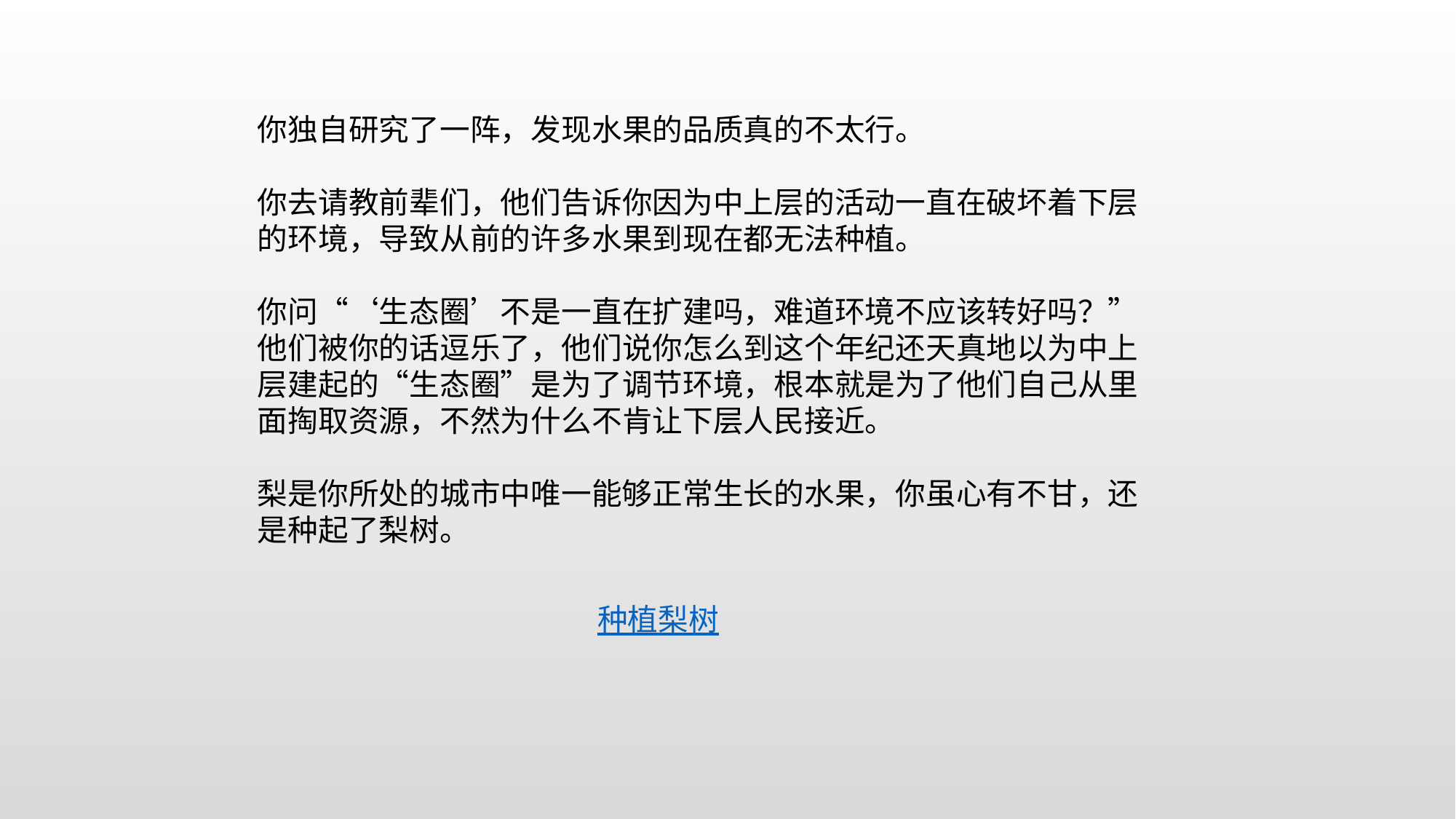

你独自研究了一阵，发现水果的品质真的不太行。

你去请教前辈们，他们告诉你因为中上层的活动一直在破坏着下层的环境，导致从前的许多水果到现在都无法种植。

你问“‘生态圈’不是一直在扩建吗，难道环境不应该转好吗？”
他们被你的话逗乐了，他们说你怎么到这个年纪还天真地以为中上层建起的“生态圈”是为了调节环境，根本就是为了他们自己从里面掏取资源，不然为什么不肯让下层人民接近。

梨是你所处的城市中唯一能够正常生长的水果，你虽心有不甘，还是种起了梨树。
种植梨树